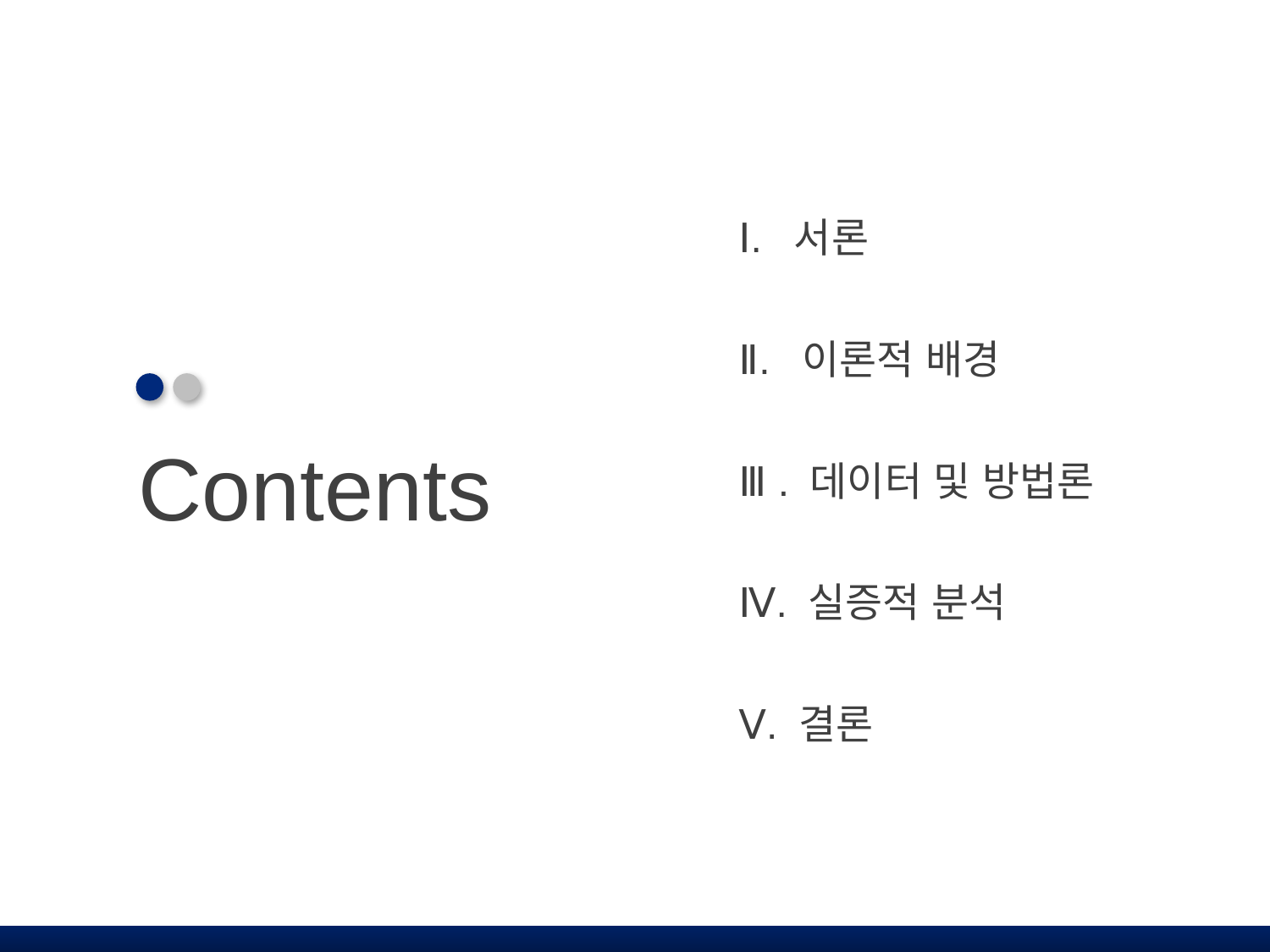

Ⅰ.  서론
Ⅱ.  이론적 배경
Ⅲ . 데이터 및 방법론
Ⅳ. 실증적 분석
Ⅴ. 결론

Contents